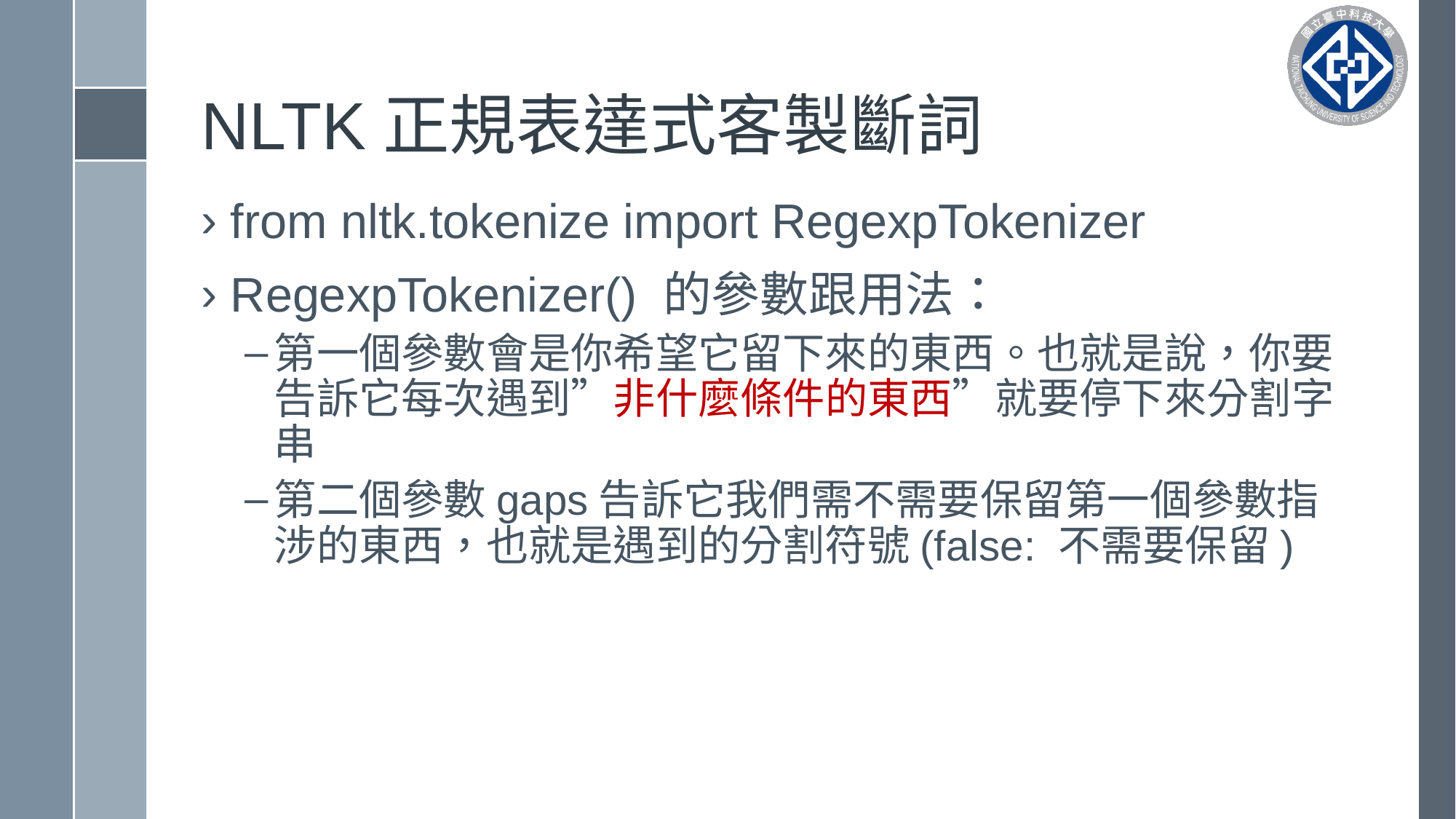

# NLTK正規表達式客製斷詞
from nltk.tokenize import RegexpTokenizer
RegexpTokenizer() 的參數跟用法：
第一個參數會是你希望它留下來的東西。也就是說，你要告訴它每次遇到”非什麼條件的東西”就要停下來分割字串
第二個參數gaps告訴它我們需不需要保留第一個參數指涉的東西，也就是遇到的分割符號(false: 不需要保留)